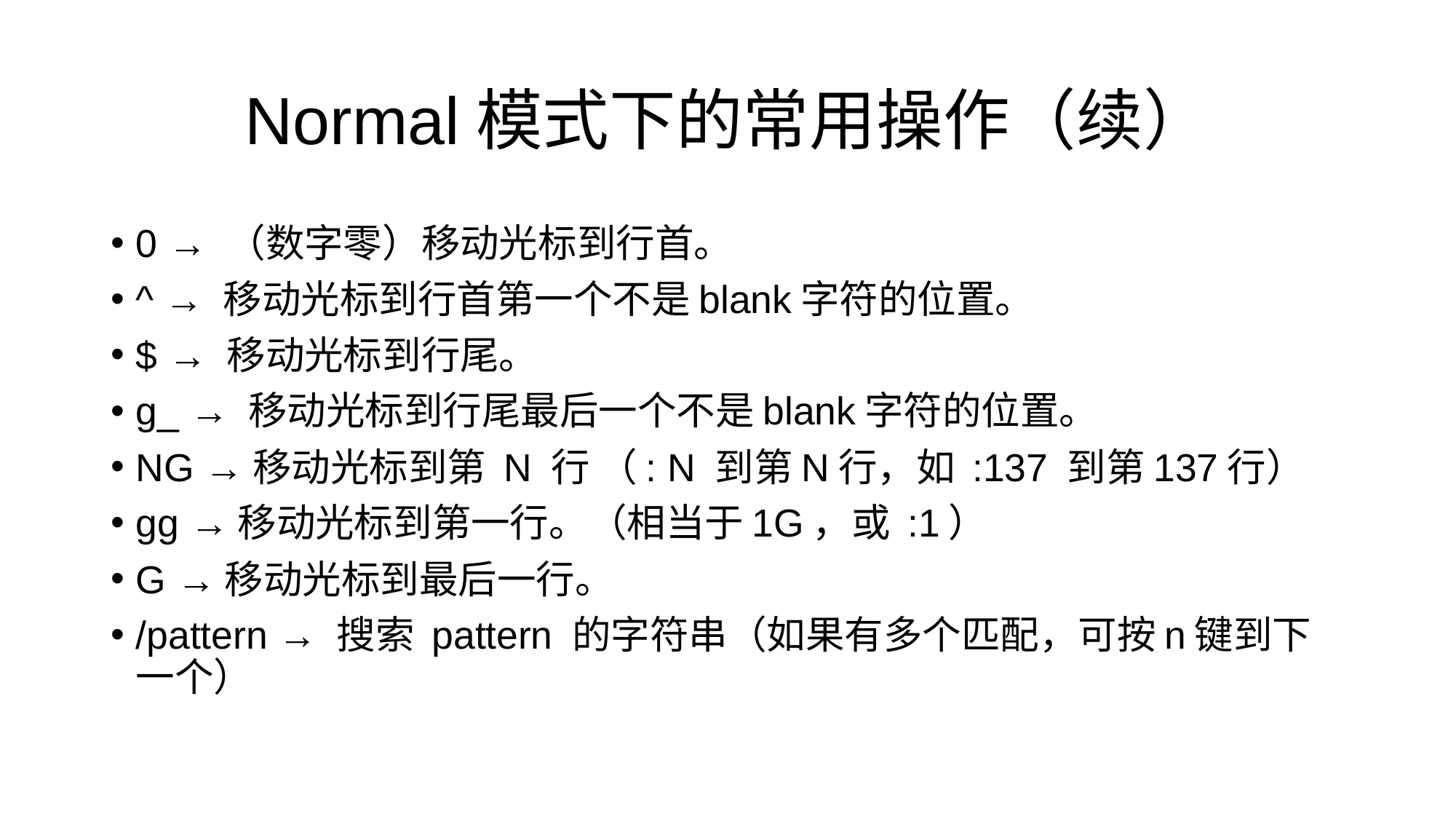

# Normal模式下的常用操作（续）
0 → （数字零）移动光标到行首。
^ → 移动光标到行首第一个不是blank字符的位置。
$ → 移动光标到行尾。
g_ → 移动光标到行尾最后一个不是blank字符的位置。
NG →移动光标到第 N 行 （: N 到第N行，如 :137 到第137行）
gg →移动光标到第一行。（相当于1G，或 :1）
G →移动光标到最后一行。
/pattern → 搜索 pattern 的字符串（如果有多个匹配，可按n键到下一个）